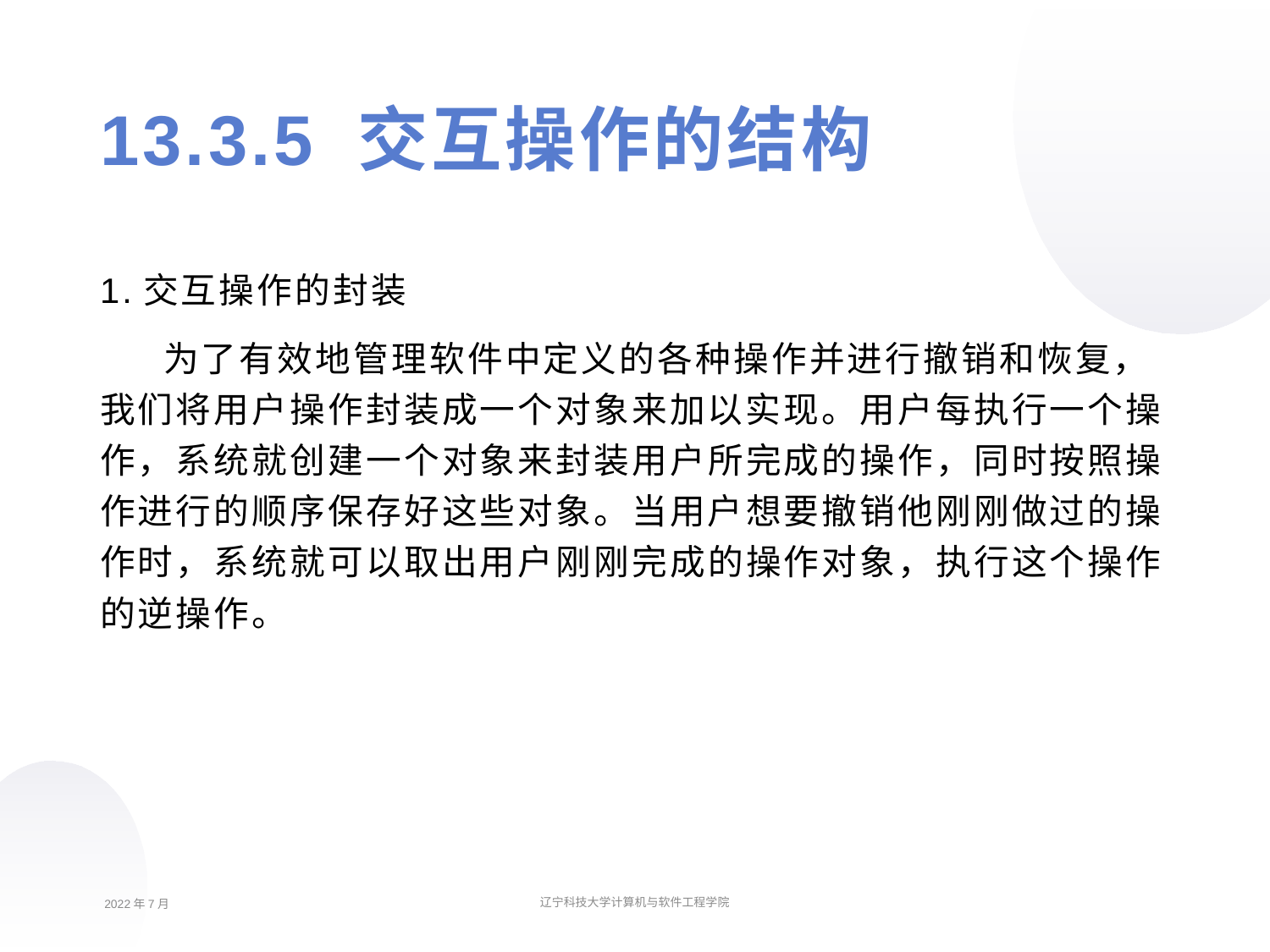

13.3.5 交互操作的结构
1.交互操作的封装
为了有效地管理软件中定义的各种操作并进行撤销和恢复，我们将用户操作封装成一个对象来加以实现。用户每执行一个操作，系统就创建一个对象来封装用户所完成的操作，同时按照操作进行的顺序保存好这些对象。当用户想要撤销他刚刚做过的操作时，系统就可以取出用户刚刚完成的操作对象，执行这个操作的逆操作。

2022年7月
辽宁科技大学计算机与软件工程学院
60